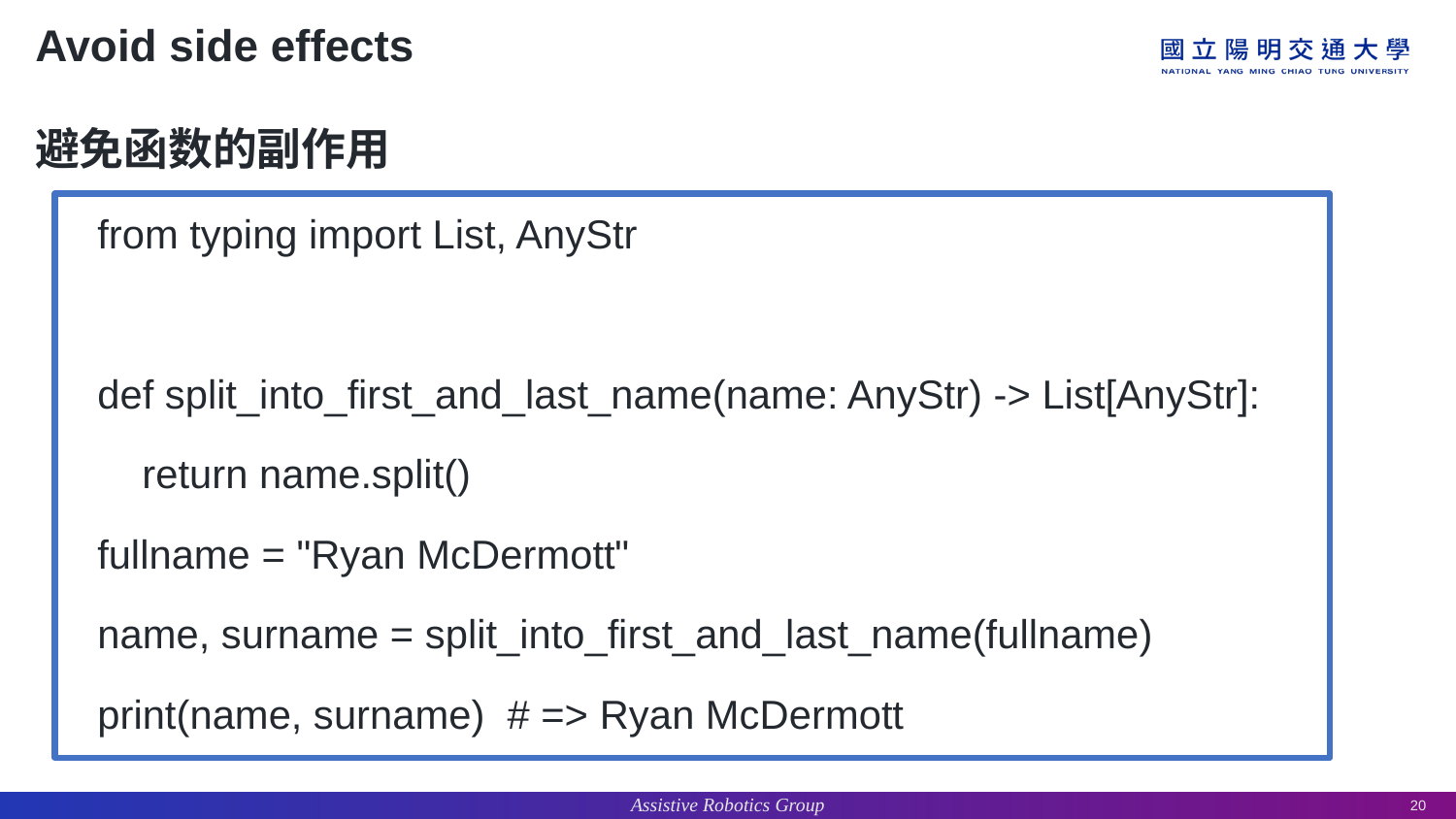

# Avoid side effects
避免函数的副作用

from typing import List, AnyStr

def split_into_first_and_last_name(name: AnyStr) -> List[AnyStr]:
    return name.split()
fullname = "Ryan McDermott"
name, surname = split_into_first_and_last_name(fullname)
print(name, surname)  # => Ryan McDermott